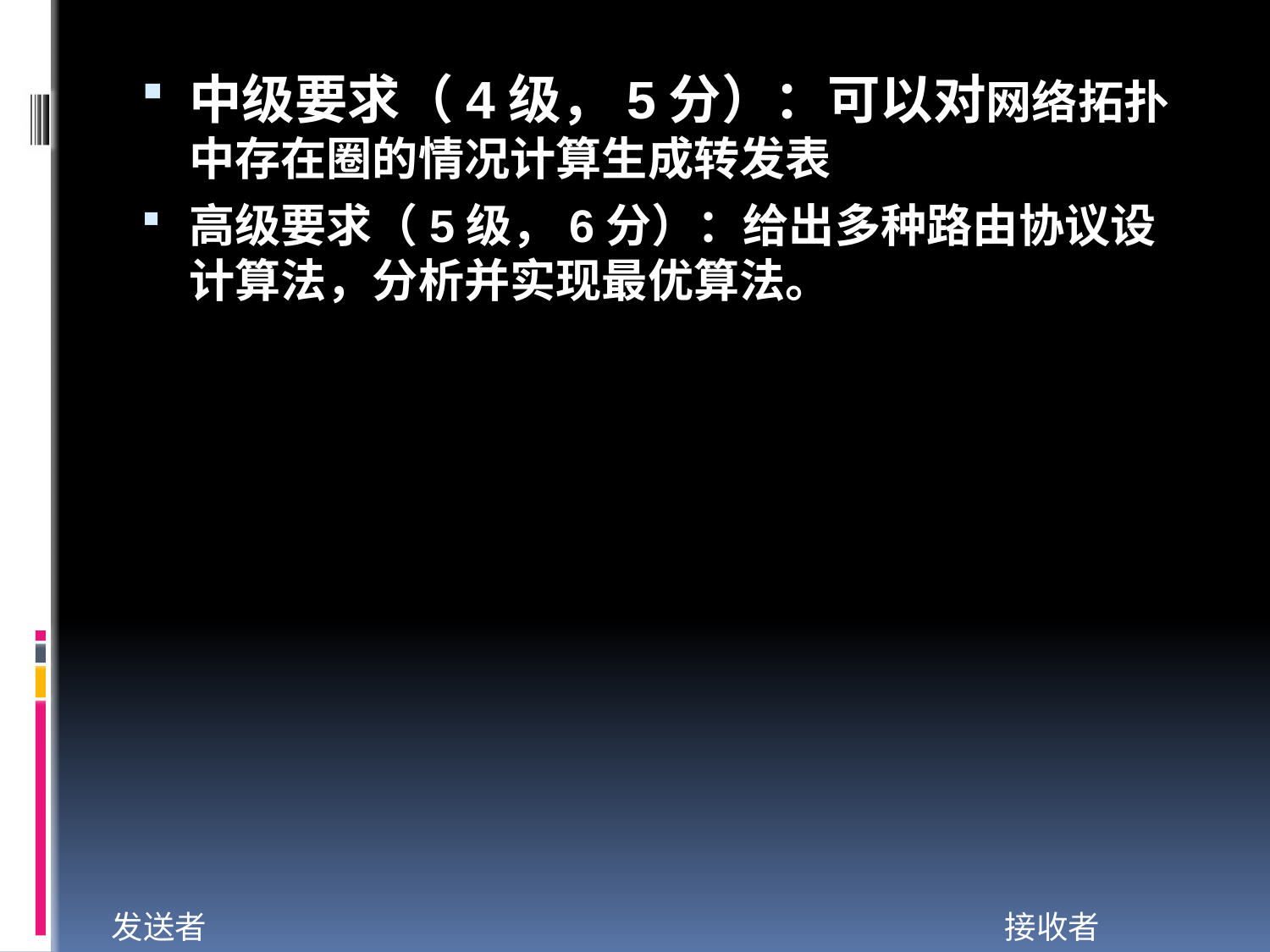

中级要求（4级，5分）：可以对网络拓扑中存在圈的情况计算生成转发表
高级要求（5级，6分）：给出多种路由协议设计算法，分析并实现最优算法。

发送者
接收者